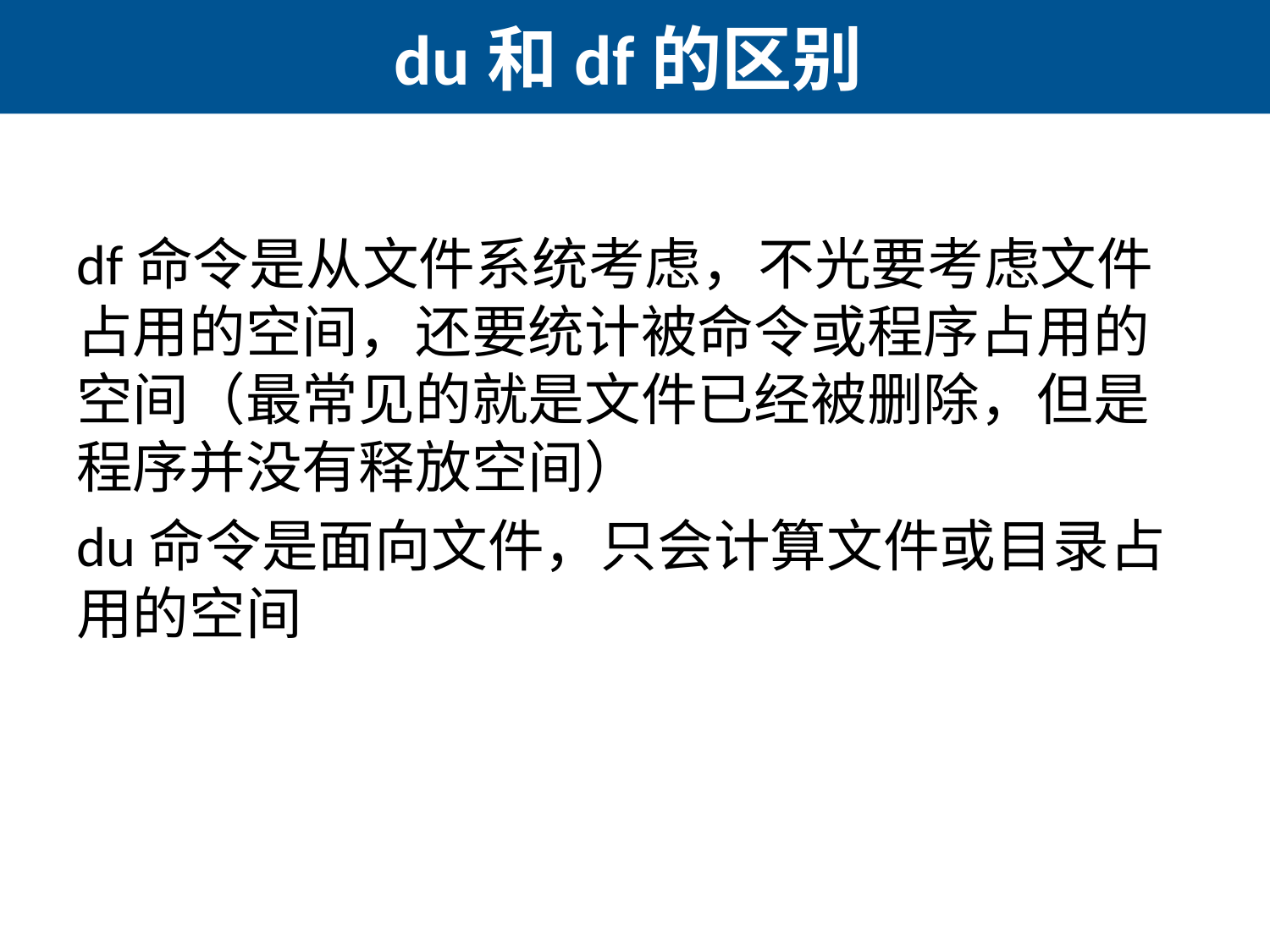

# du和df的区别
df命令是从文件系统考虑，不光要考虑文件占用的空间，还要统计被命令或程序占用的空间（最常见的就是文件已经被删除，但是程序并没有释放空间）
du命令是面向文件，只会计算文件或目录占用的空间